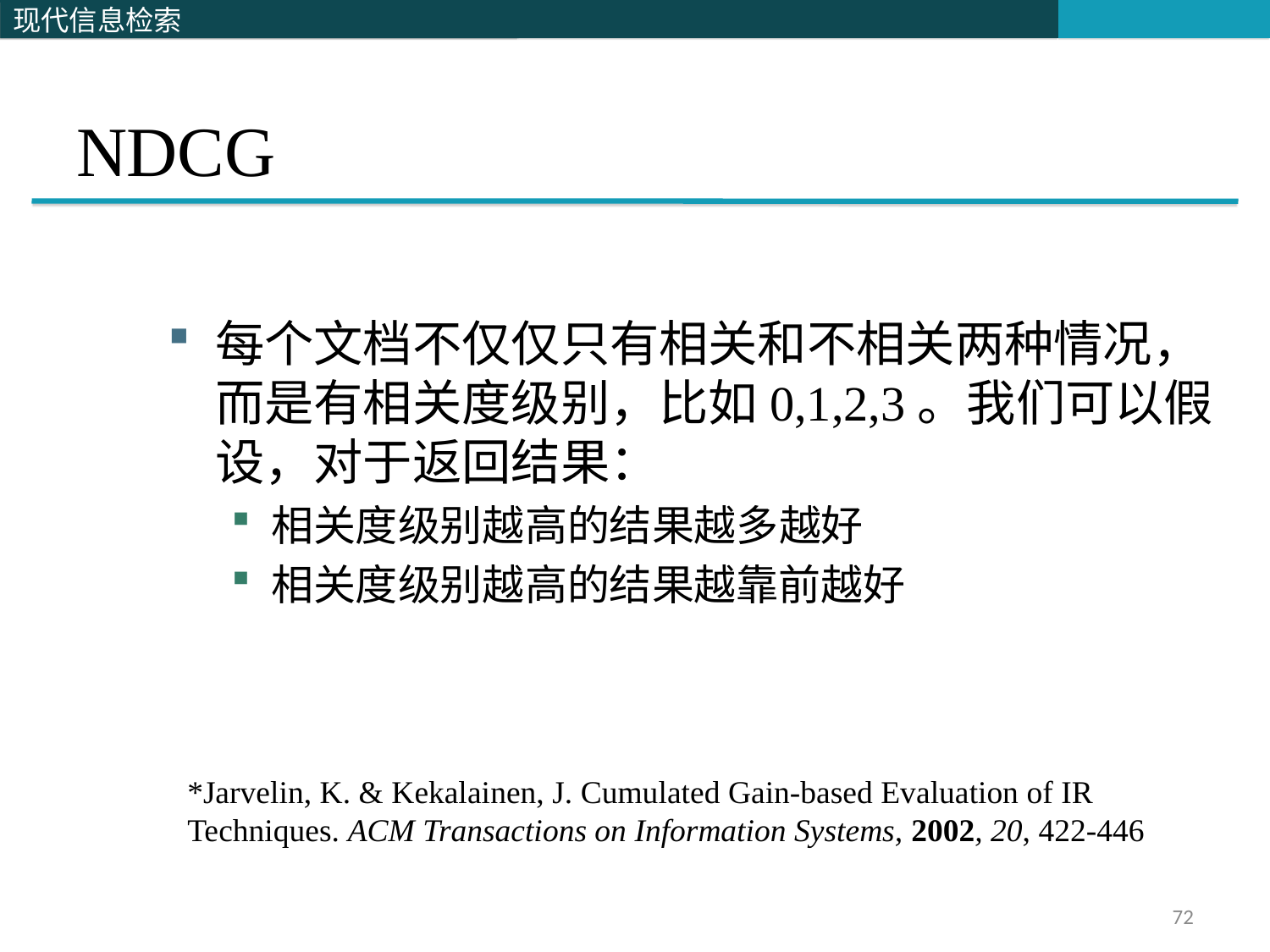

# NDCG
每个文档不仅仅只有相关和不相关两种情况，而是有相关度级别，比如0,1,2,3。我们可以假设，对于返回结果：
相关度级别越高的结果越多越好
相关度级别越高的结果越靠前越好

*Jarvelin, K. & Kekalainen, J. Cumulated Gain-based Evaluation of IR Techniques. ACM Transactions on Information Systems, 2002, 20, 422-446

72